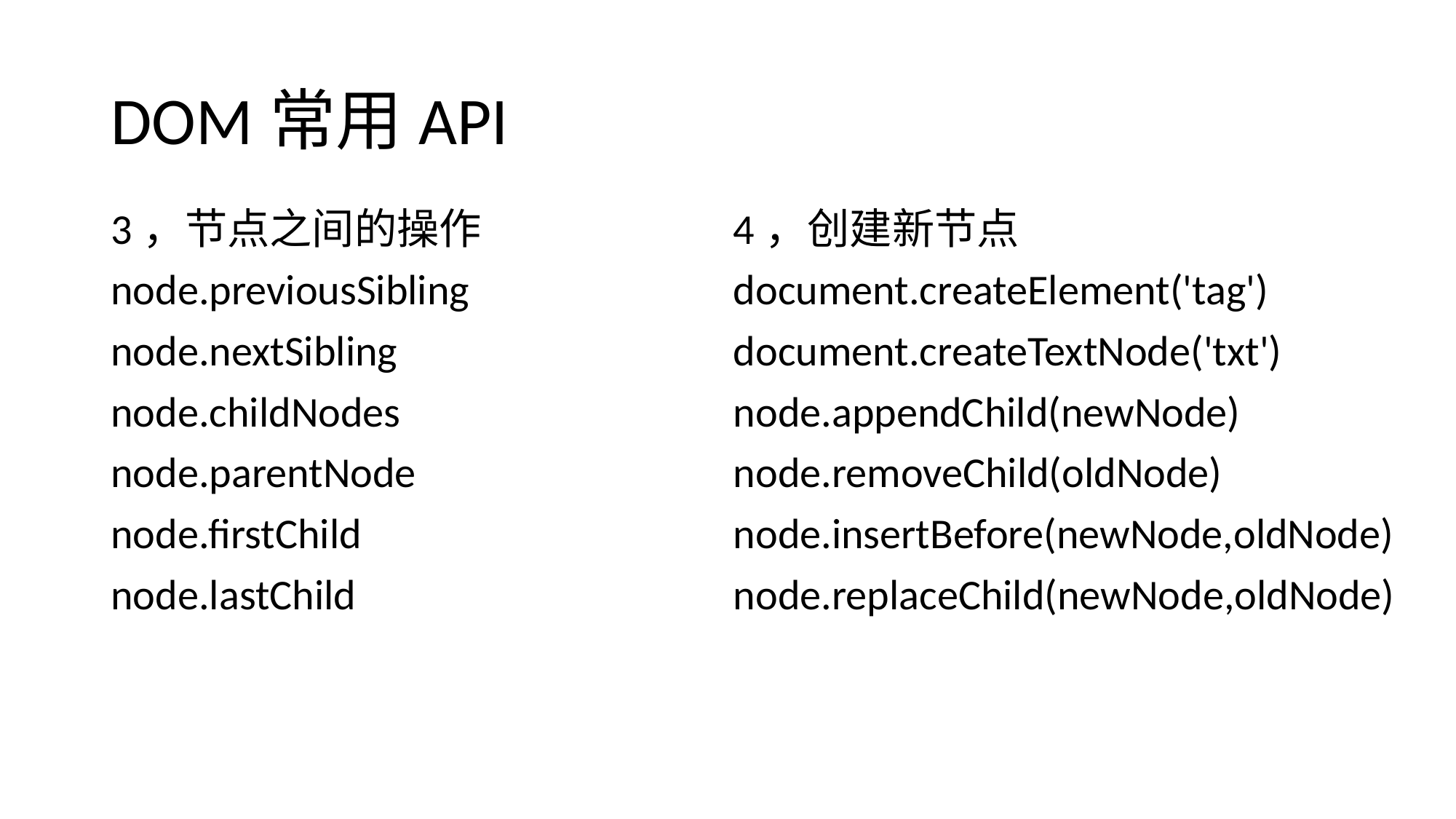

# DOM常用API
3，节点之间的操作
node.previousSibling
node.nextSibling
node.childNodes
node.parentNode
node.firstChild
node.lastChild

4，创建新节点
document.createElement('tag')
document.createTextNode('txt')
node.appendChild(newNode)
node.removeChild(oldNode)
node.insertBefore(newNode,oldNode)
node.replaceChild(newNode,oldNode)